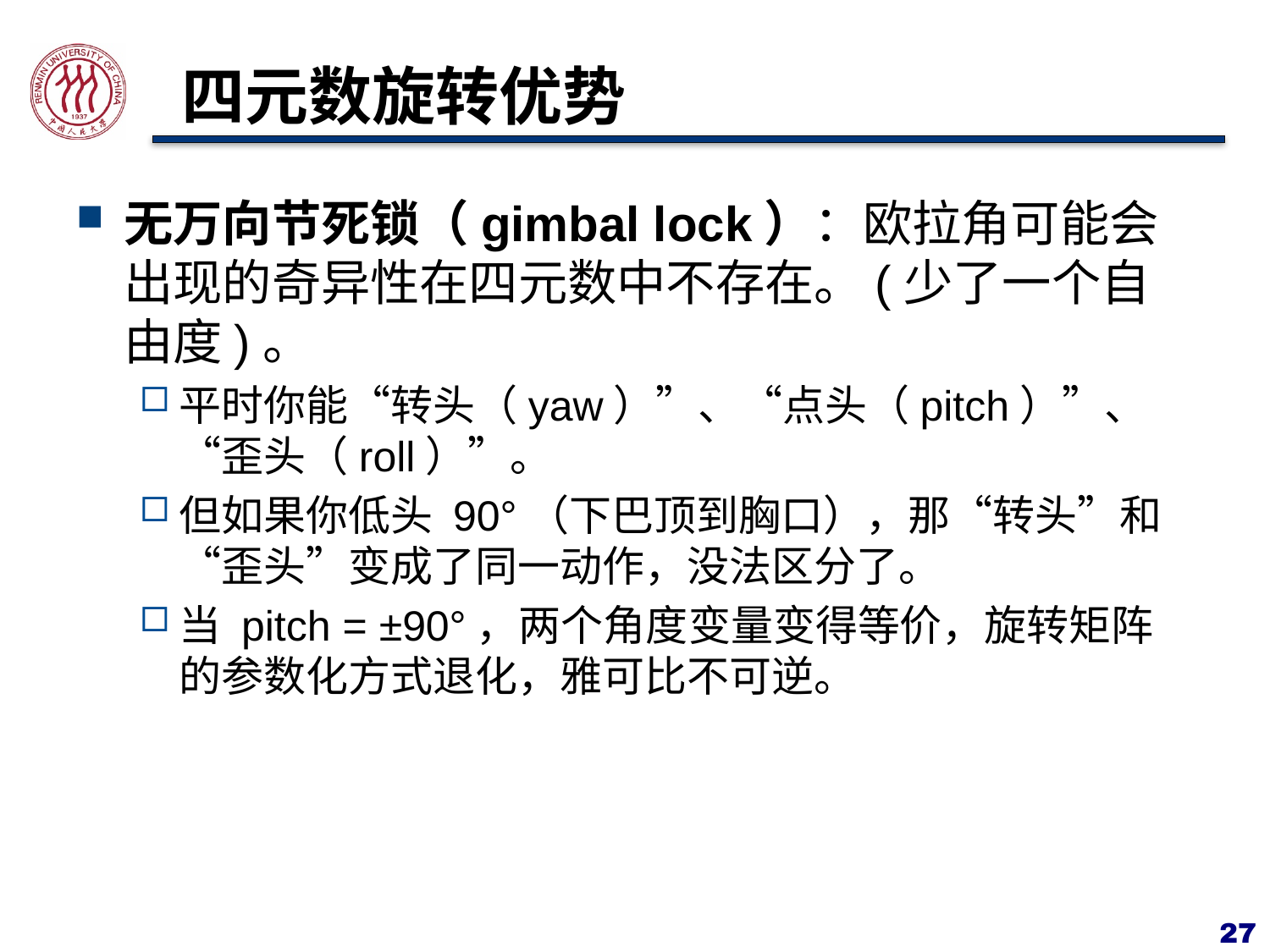

# 四元数旋转优势
无万向节死锁（gimbal lock）：欧拉角可能会出现的奇异性在四元数中不存在。(少了一个自由度)。
平时你能“转头（yaw）”、“点头（pitch）”、“歪头（roll）”。
但如果你低头 90°（下巴顶到胸口），那“转头”和“歪头”变成了同一动作，没法区分了。
当 pitch = ±90°，两个角度变量变得等价，旋转矩阵的参数化方式退化，雅可比不可逆。